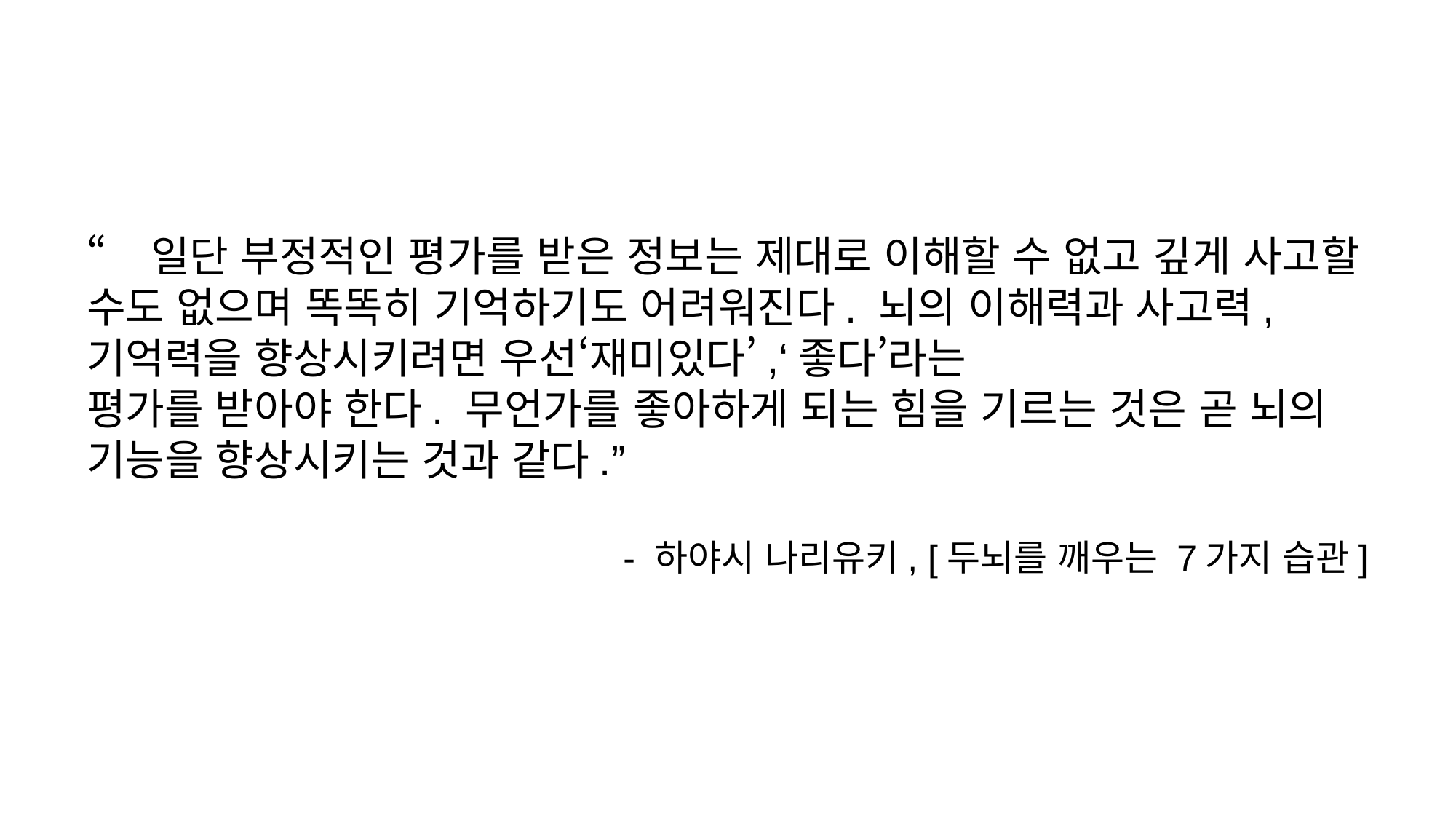

“ 일단 부정적인 평가를 받은 정보는 제대로 이해할 수 없고 깊게 사고할 수도 없으며 똑똑히 기억하기도 어려워진다. 뇌의 이해력과 사고력, 기억력을 향상시키려면 우선‘재미있다’,‘좋다’라는
평가를 받아야 한다. 무언가를 좋아하게 되는 힘을 기르는 것은 곧 뇌의 기능을 향상시키는 것과 같다.”

- 하야시 나리유키, [두뇌를 깨우는 7가지 습관]